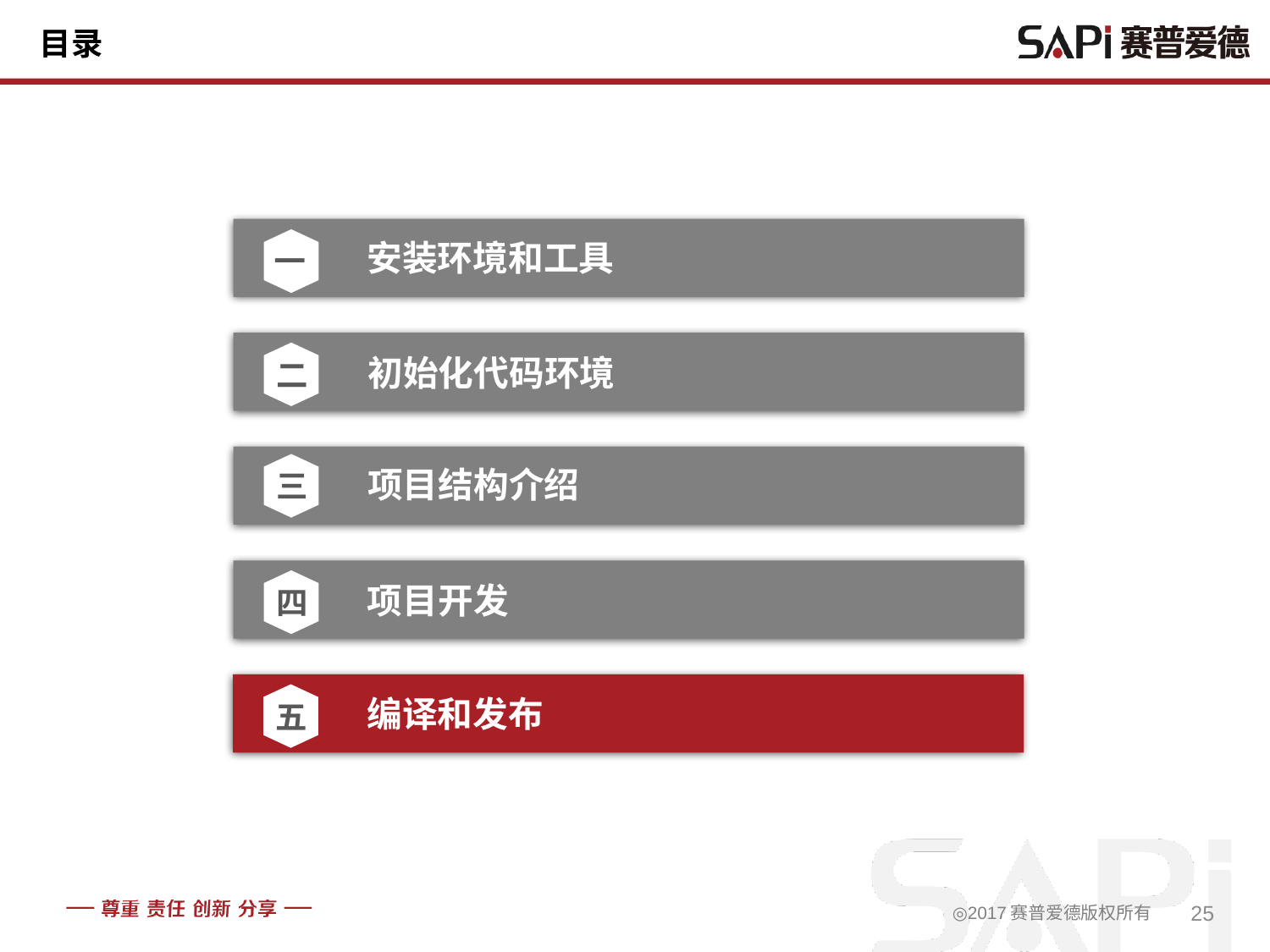

# 目录

安装环境和工具
一

初始化代码环境
二

项目结构介绍
三

项目开发
四

编译和发布
五
25